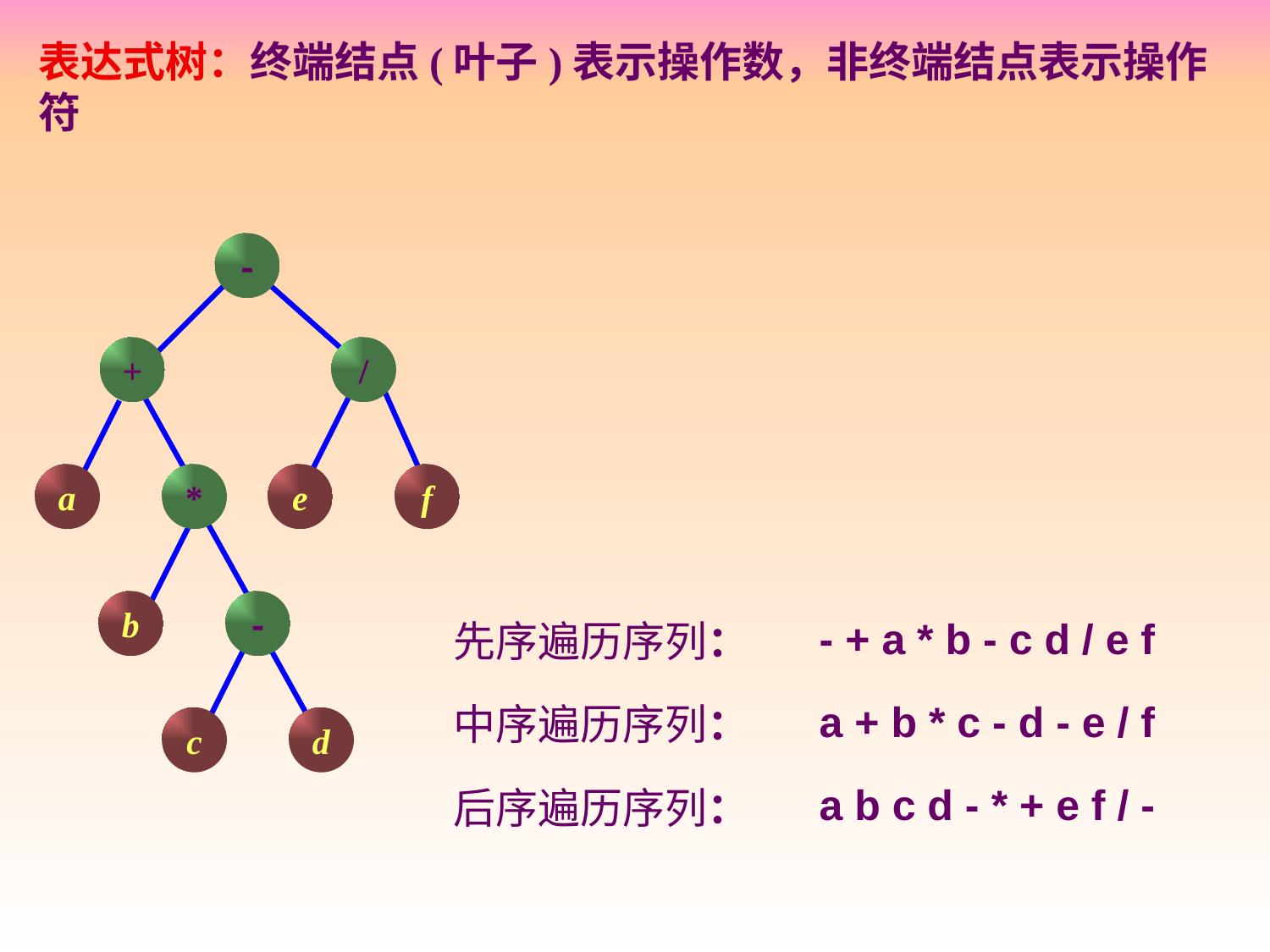

表达式树：终端结点(叶子)表示操作数，非终端结点表示操作符
-

+
/

a
*
e
f

b
-
- + a * b - c d / e f
先序遍历序列：

a + b * c - d - e / f
中序遍历序列：
c
d
a b c d - * + e f / -
后序遍历序列：